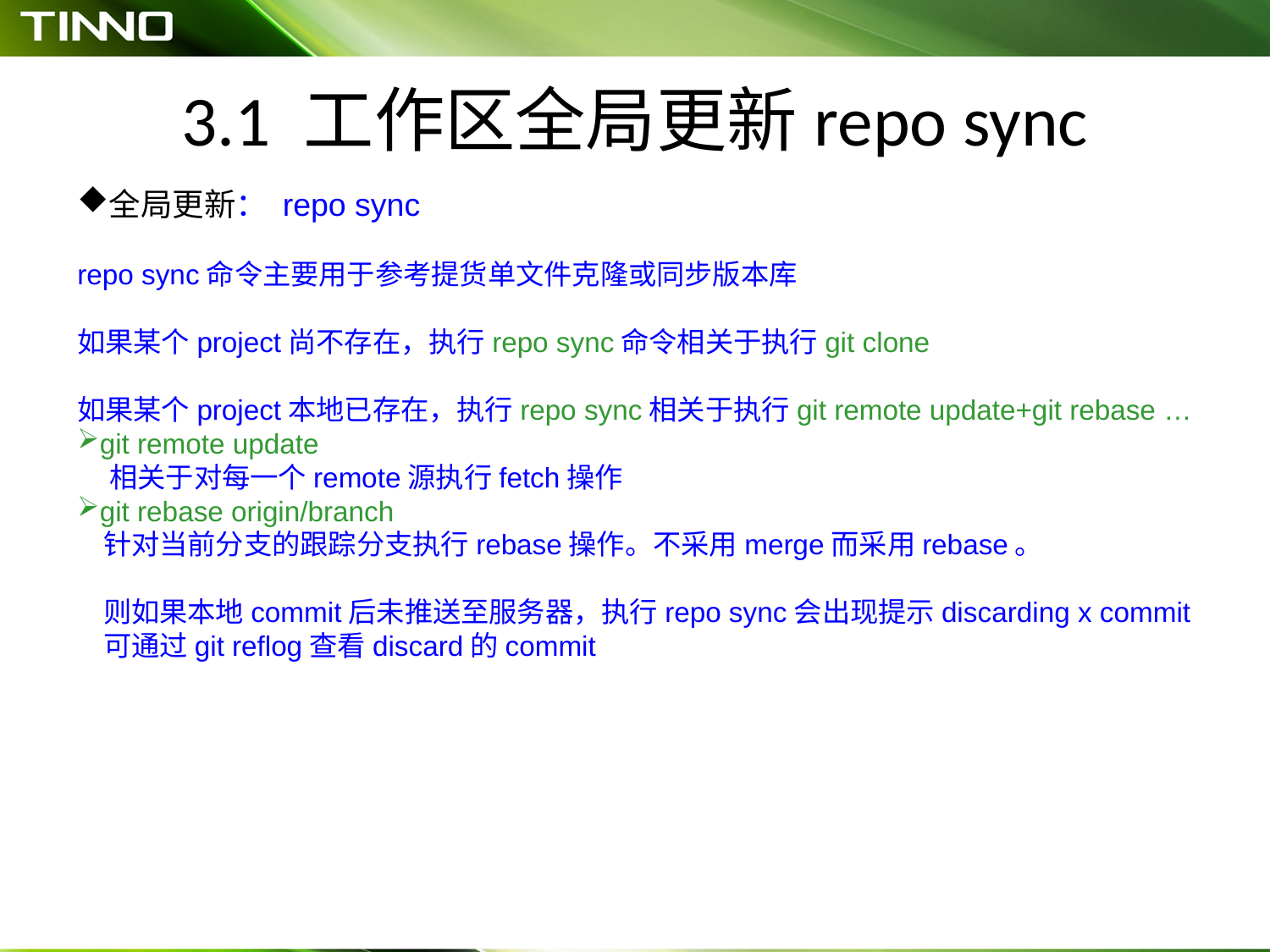

# 3.1 工作区全局更新repo sync
全局更新： repo sync

repo sync命令主要用于参考提货单文件克隆或同步版本库

如果某个project尚不存在，执行repo sync命令相关于执行git clone

如果某个project本地已存在，执行repo sync相关于执行git remote update+git rebase …
git remote update
    相关于对每一个remote源执行fetch操作
git rebase origin/branch
   针对当前分支的跟踪分支执行rebase操作。不采用merge而采用rebase。

   则如果本地commit后未推送至服务器，执行repo sync会出现提示discarding x commit
   可通过git reflog查看discard的commit